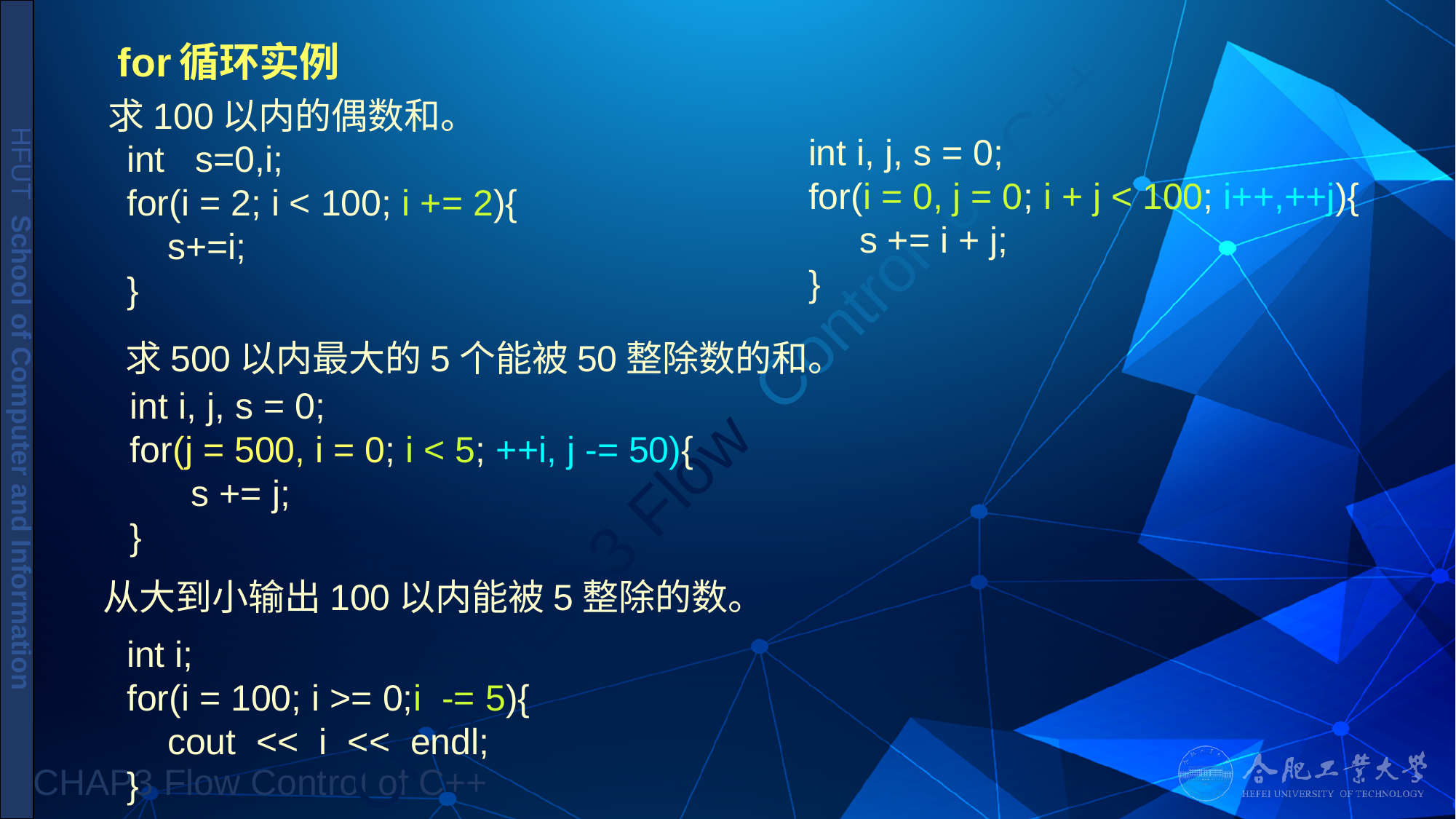

# for循环实例
       求100以内的偶数和。
int i, j, s = 0;
for(i = 0, j = 0; i + j < 100; i++,++j){
     s += i + j;
}
int   s=0,i;
for(i = 2; i < 100; i += 2){
    s+=i;
}
求500以内最大的5个能被50整除数的和。
int i, j, s = 0;
for(j = 500, i = 0; i < 5; ++i, j -= 50){
      s += j;
}
从大到小输出100以内能被5整除的数。
int i;
for(i = 100; i >= 0;i  -= 5){
    cout  <<  i  <<  endl;
}